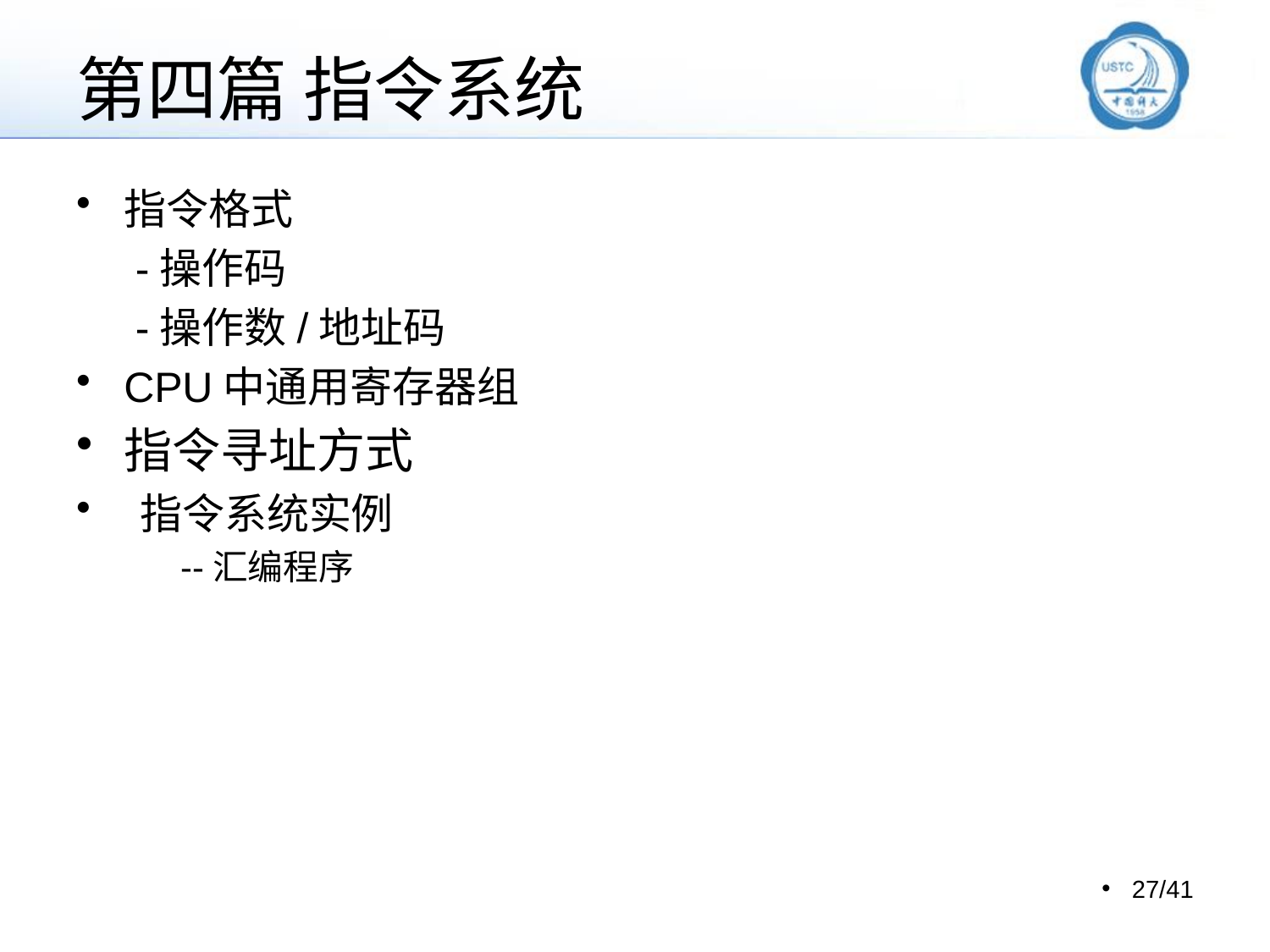

# 第四篇 指令系统
指令格式
     -操作码
     -操作数/地址码
CPU中通用寄存器组
指令寻址方式
指令系统实例
     --汇编程序
27/41